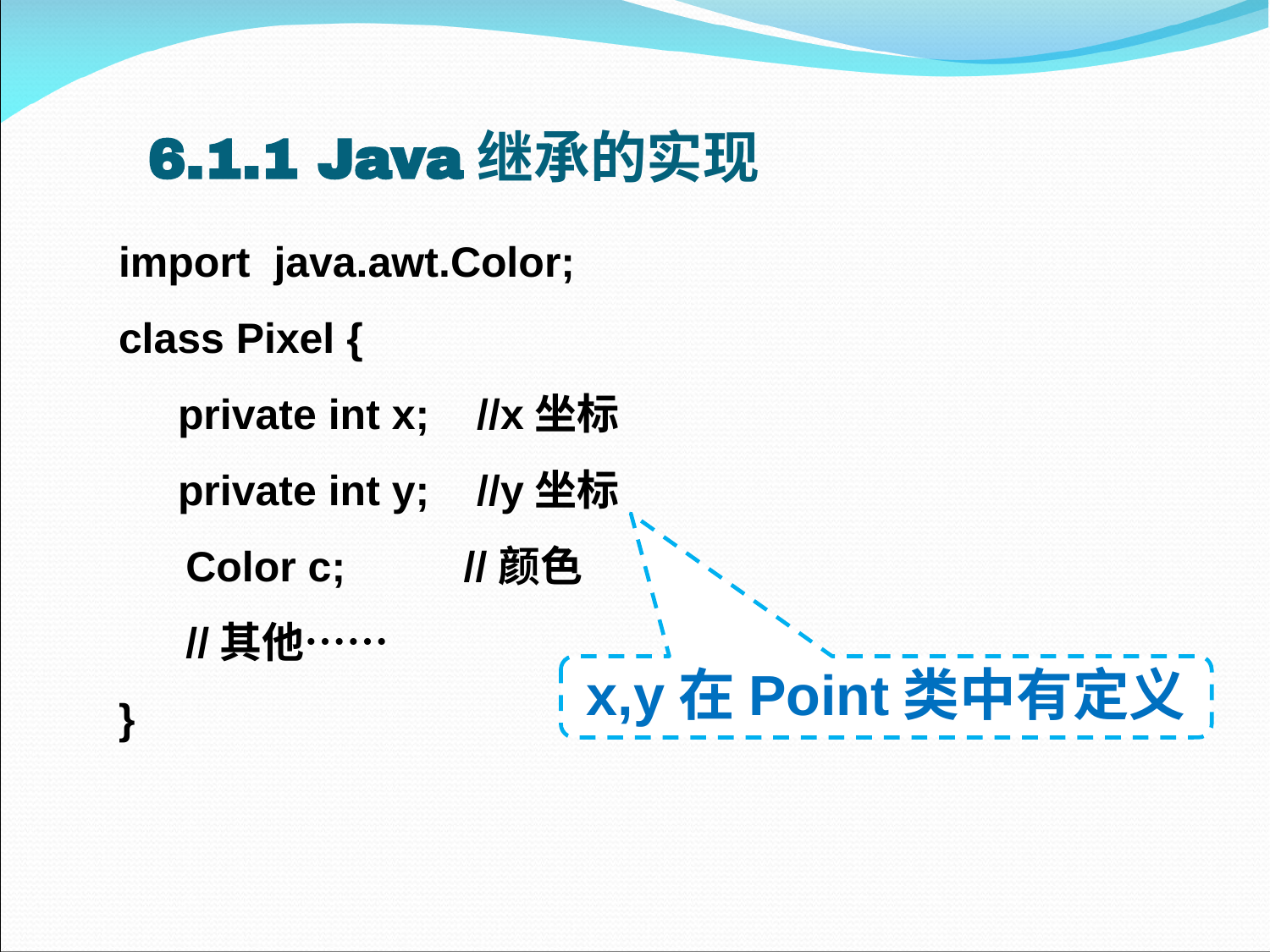

# 6.1.1 Java继承的实现
import  java.awt.Color;
class Pixel {
     private int x;    //x坐标
     private int y;    //y坐标
  Color c;          //颜色
  //其他……
}
x,y在Point类中有定义